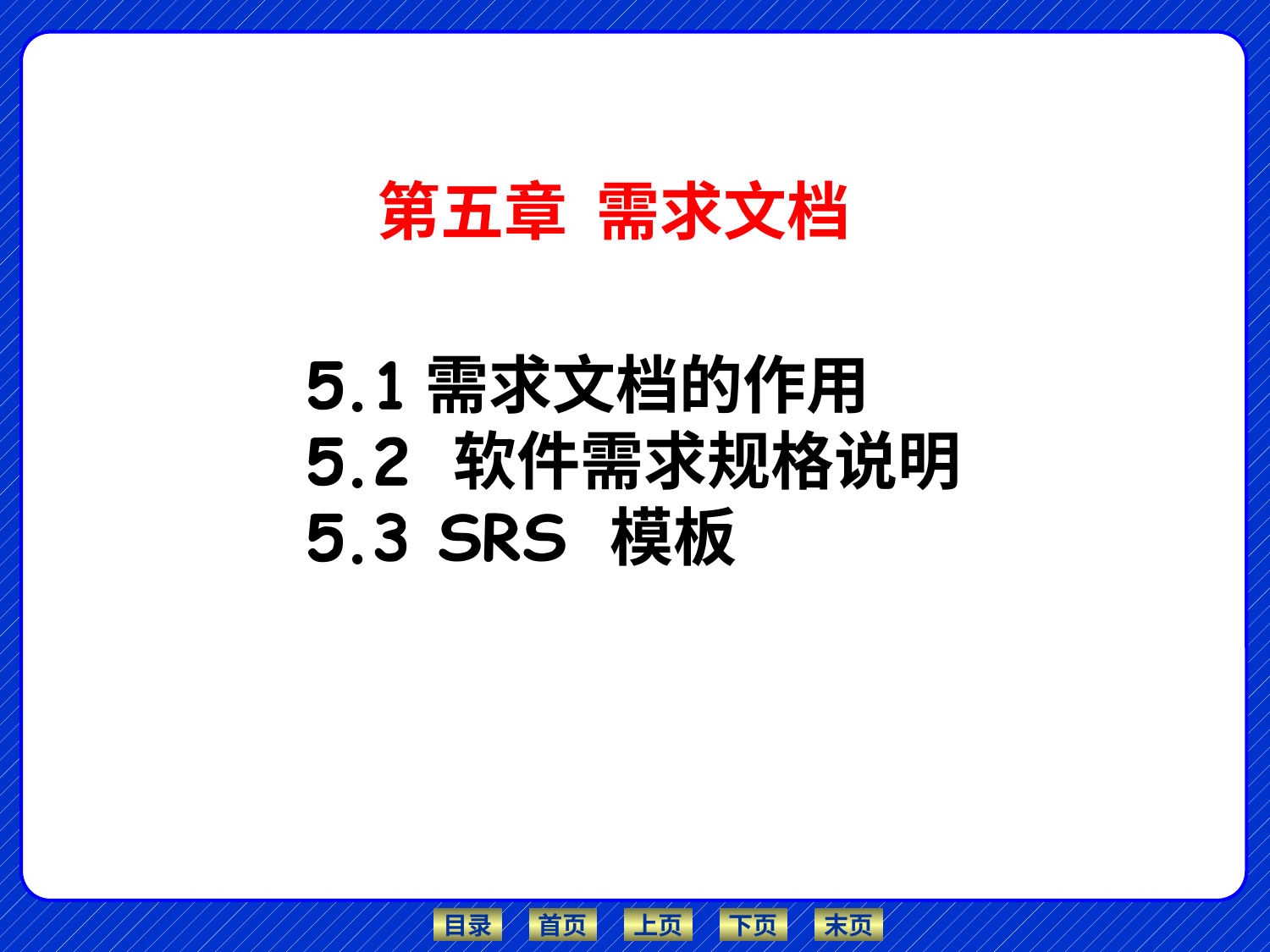

# 第五章  需求文档
5.1需求文档的作用
5.2 软件需求规格说明
5.3 SRS 模板